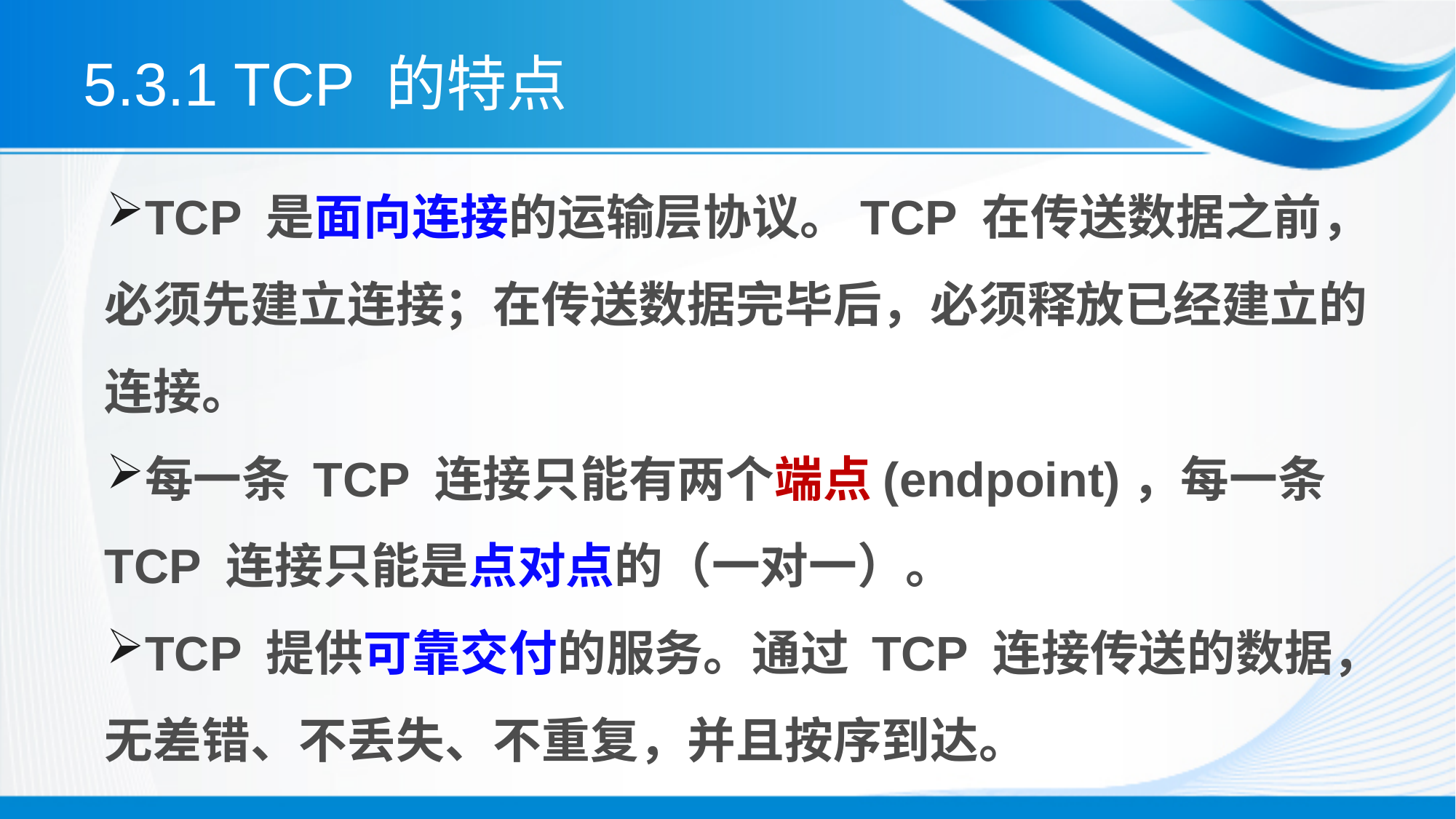

# 5.3.1 TCP 的特点
TCP 是面向连接的运输层协议。TCP 在传送数据之前，必须先建立连接；在传送数据完毕后，必须释放已经建立的连接。
每一条 TCP 连接只能有两个端点(endpoint)，每一条 TCP 连接只能是点对点的（一对一）。
TCP 提供可靠交付的服务。通过 TCP 连接传送的数据，无差错、不丢失、不重复，并且按序到达。